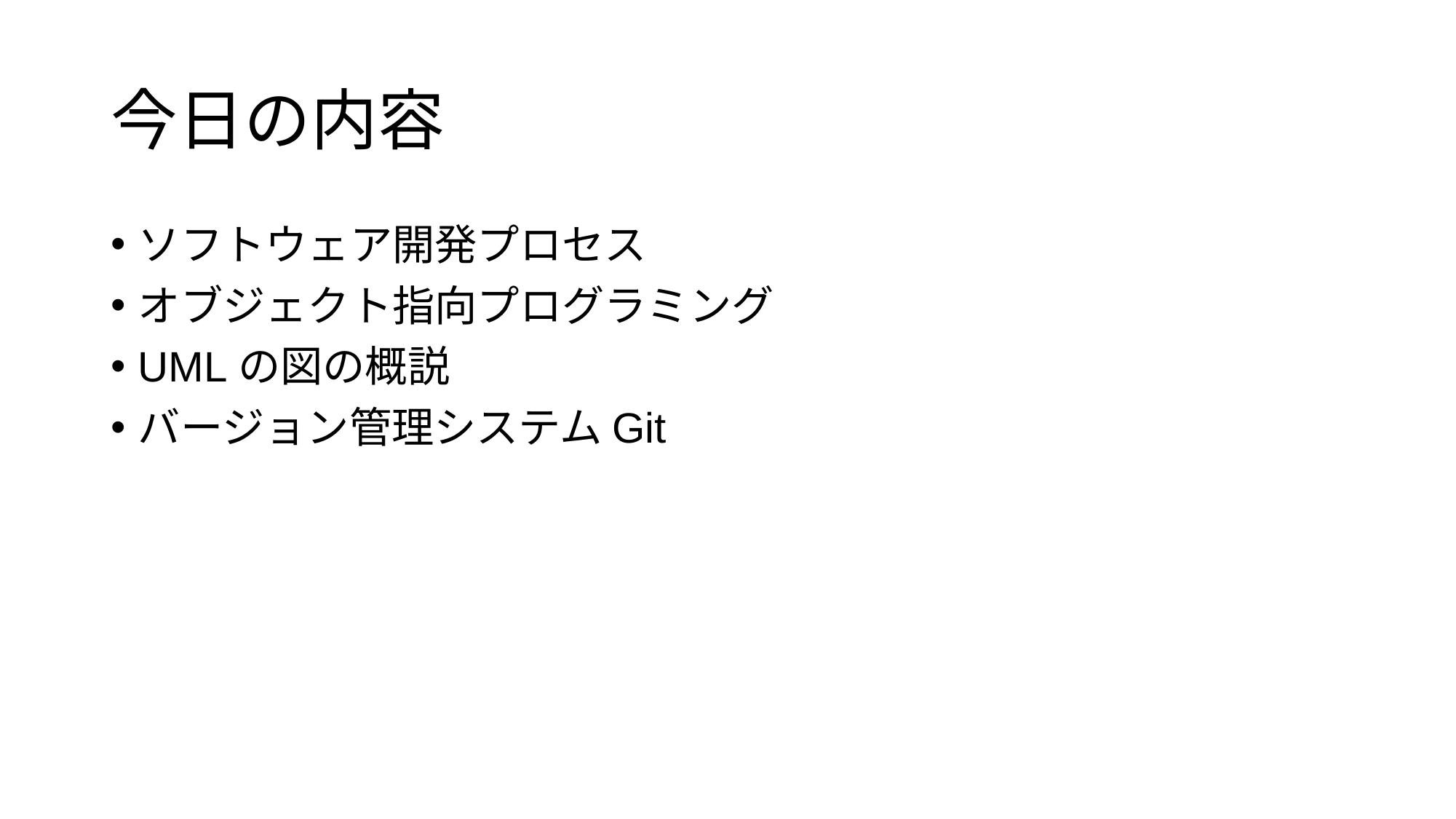

# 今日の内容
ソフトウェア開発プロセス
オブジェクト指向プログラミング
UMLの図の概説
バージョン管理システムGit